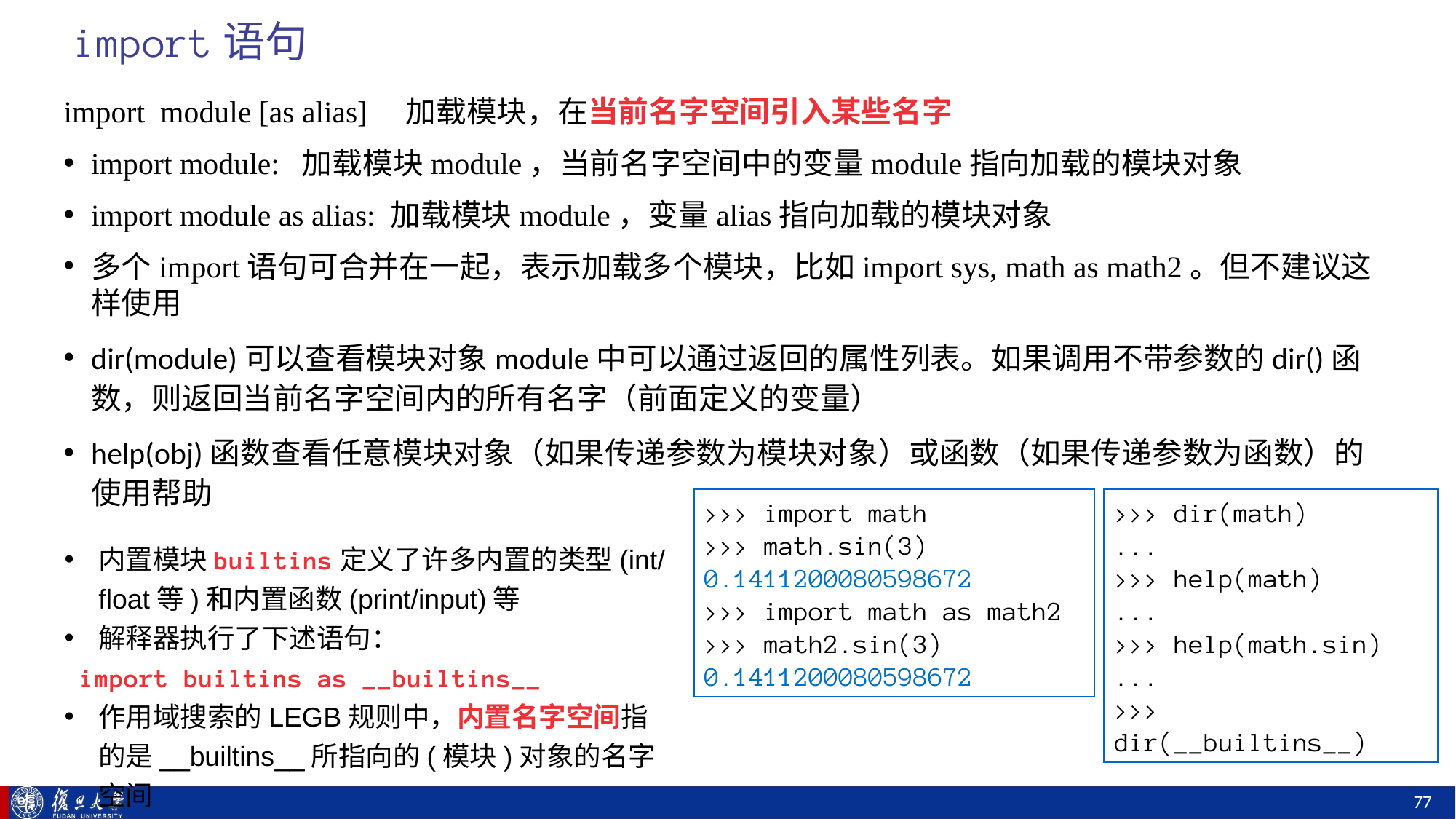

# import语句
import  module [as alias]    加载模块，在当前名字空间引入某些名字
import module:  加载模块module，当前名字空间中的变量module指向加载的模块对象
import module as alias: 加载模块module，变量alias指向加载的模块对象
多个import语句可合并在一起，表示加载多个模块，比如import sys, math as math2。但不建议这样使用
dir(module)可以查看模块对象module中可以通过返回的属性列表。如果调用不带参数的dir()函数，则返回当前名字空间内的所有名字（前面定义的变量）
help(obj)函数查看任意模块对象（如果传递参数为模块对象）或函数（如果传递参数为函数）的使用帮助

>>> import math
>>> math.sin(3)
0.1411200080598672
>>> import math as math2
>>> math2.sin(3)
0.1411200080598672
>>> dir(math)
...
>>> help(math)
...
>>> help(math.sin)
...
>>> dir(__builtins__)
内置模块builtins定义了许多内置的类型(int/float等)和内置函数(print/input)等
解释器执行了下述语句：
  import builtins as __builtins__
作用域搜索的LEGB规则中，内置名字空间指的是__builtins__所指向的(模块)对象的名字空间